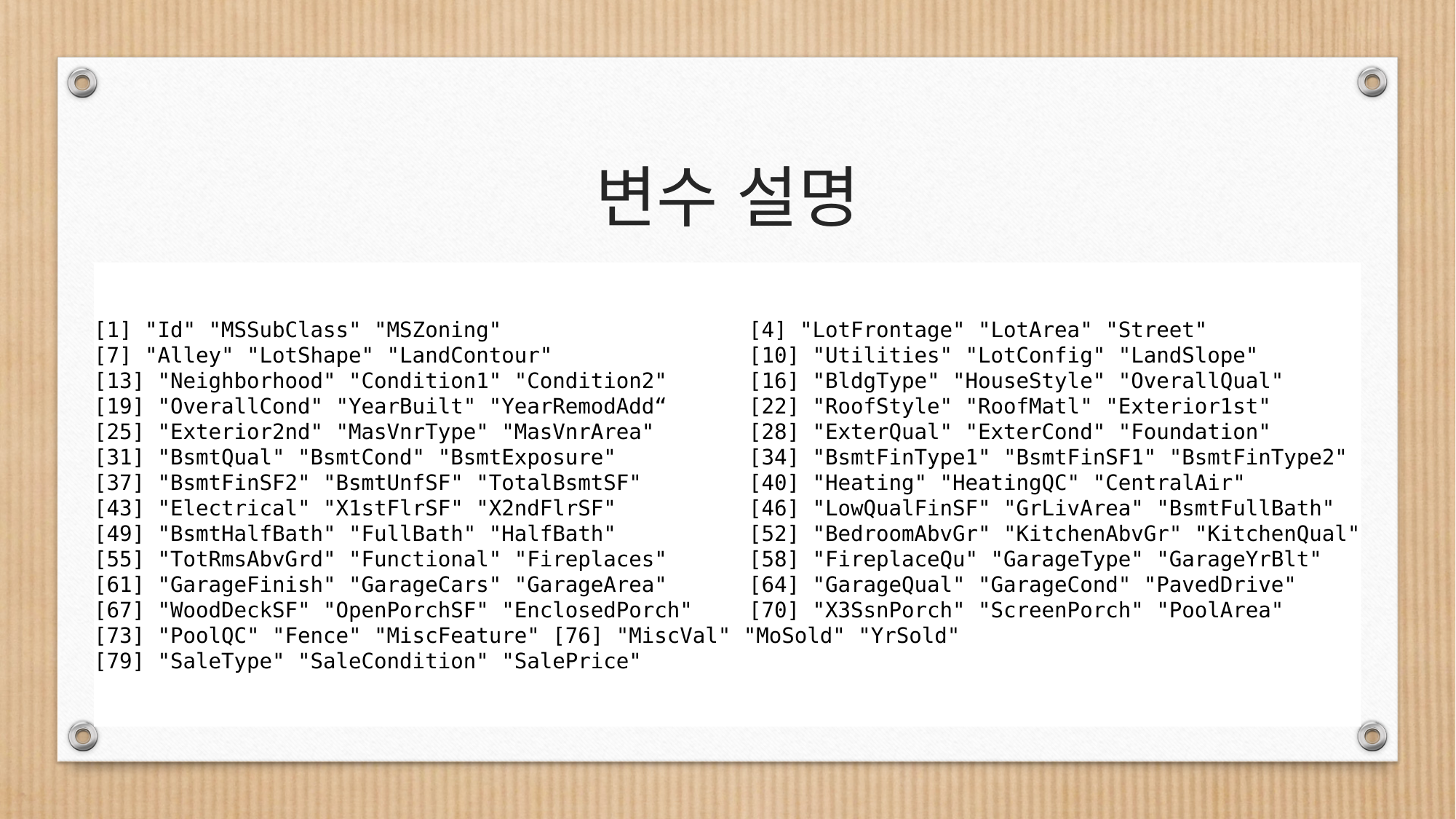

# 변수 설명
[1] "Id" "MSSubClass" "MSZoning" 			[4] "LotFrontage" "LotArea" "Street"
[7] "Alley" "LotShape" "LandContour" 		[10] "Utilities" "LotConfig" "LandSlope"
[13] "Neighborhood" "Condition1" "Condition2" 	[16] "BldgType" "HouseStyle" "OverallQual"
[19] "OverallCond" "YearBuilt" "YearRemodAdd“	[22] "RoofStyle" "RoofMatl" "Exterior1st"
[25] "Exterior2nd" "MasVnrType" "MasVnrArea" 	[28] "ExterQual" "ExterCond" "Foundation"
[31] "BsmtQual" "BsmtCond" "BsmtExposure" 		[34] "BsmtFinType1" "BsmtFinSF1" "BsmtFinType2"
[37] "BsmtFinSF2" "BsmtUnfSF" "TotalBsmtSF" 	[40] "Heating" "HeatingQC" "CentralAir"
[43] "Electrical" "X1stFlrSF" "X2ndFlrSF" 		[46] "LowQualFinSF" "GrLivArea" "BsmtFullBath"
[49] "BsmtHalfBath" "FullBath" "HalfBath" 		[52] "BedroomAbvGr" "KitchenAbvGr" "KitchenQual"
[55] "TotRmsAbvGrd" "Functional" "Fireplaces" 	[58] "FireplaceQu" "GarageType" "GarageYrBlt"
[61] "GarageFinish" "GarageCars" "GarageArea" 	[64] "GarageQual" "GarageCond" "PavedDrive"
[67] "WoodDeckSF" "OpenPorchSF" "EnclosedPorch" 	[70] "X3SsnPorch" "ScreenPorch" "PoolArea"
[73] "PoolQC" "Fence" "MiscFeature" [76] "MiscVal" "MoSold" "YrSold"
[79] "SaleType" "SaleCondition" "SalePrice"